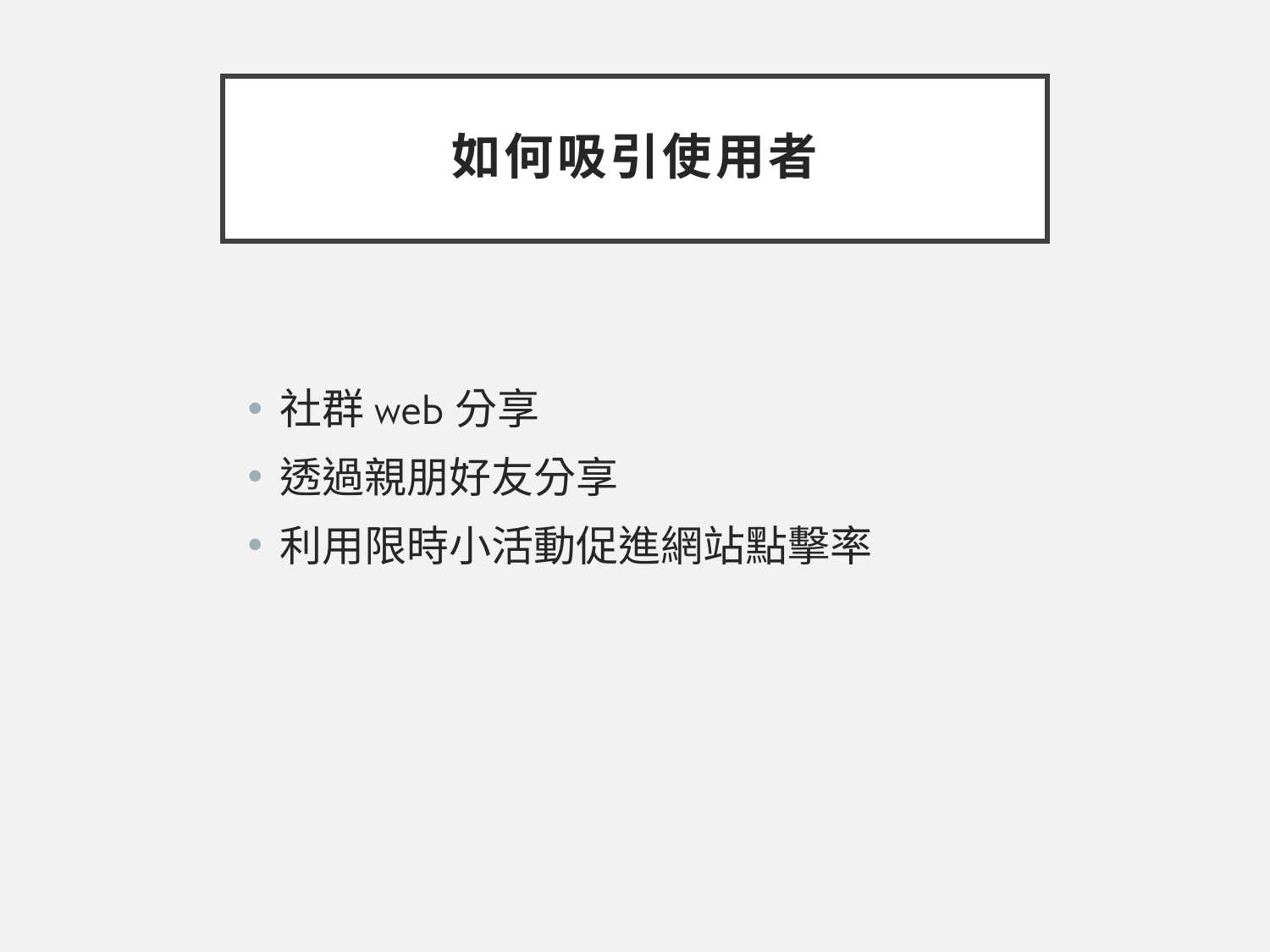

# 如何吸引使用者
社群web分享
透過親朋好友分享
利用限時小活動促進網站點擊率